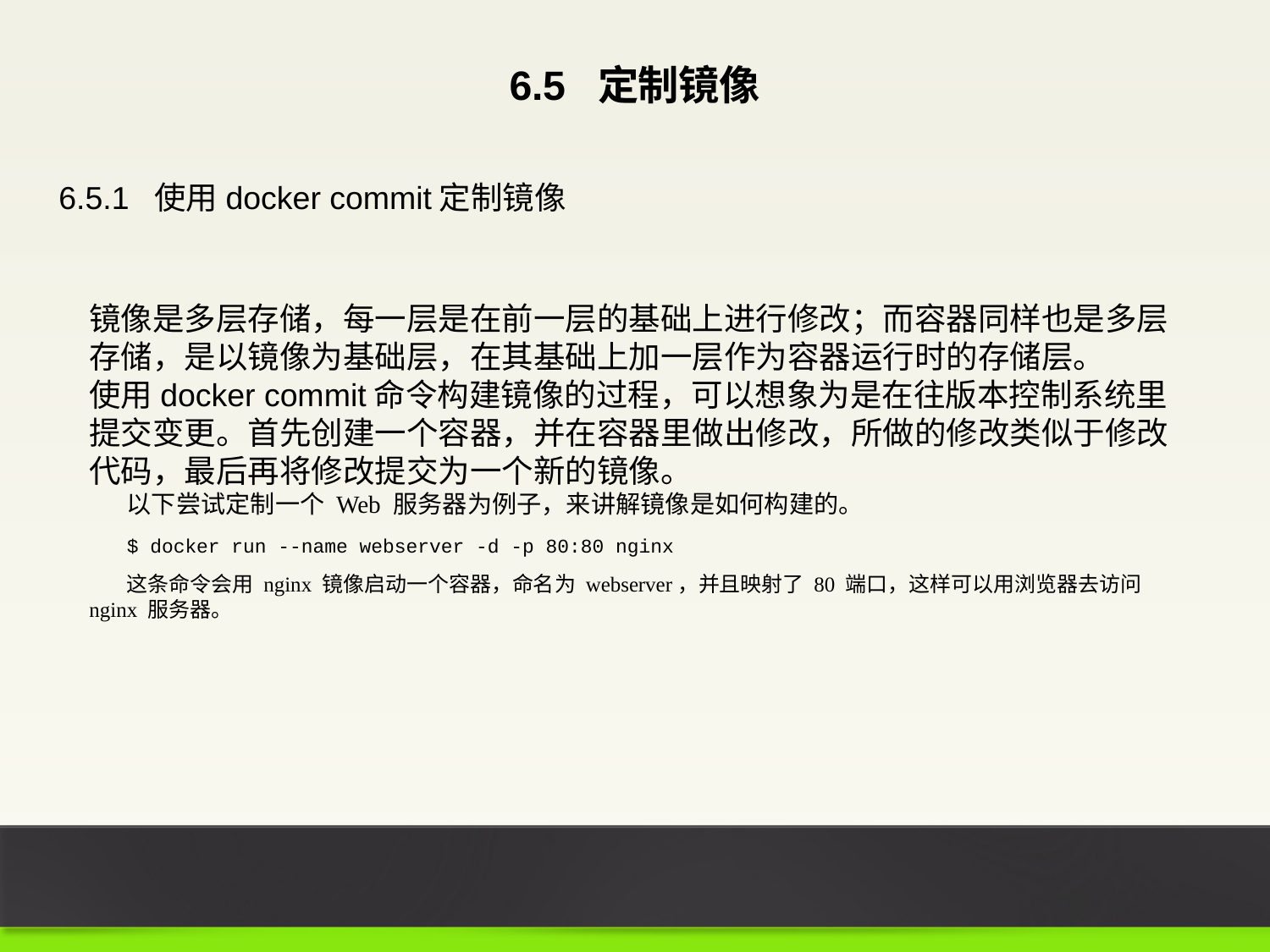

6.5  定制镜像
6.5.1  使用docker commit定制镜像
镜像是多层存储，每一层是在前一层的基础上进行修改；而容器同样也是多层存储，是以镜像为基础层，在其基础上加一层作为容器运行时的存储层。
使用docker commit命令构建镜像的过程，可以想象为是在往版本控制系统里提交变更。首先创建一个容器，并在容器里做出修改，所做的修改类似于修改代码，最后再将修改提交为一个新的镜像。
以下尝试定制一个 Web 服务器为例子，来讲解镜像是如何构建的。
$ docker run --name webserver -d -p 80:80 nginx
这条命令会用 nginx 镜像启动一个容器，命名为 webserver，并且映射了 80 端口，这样可以用浏览器去访问 nginx 服务器。